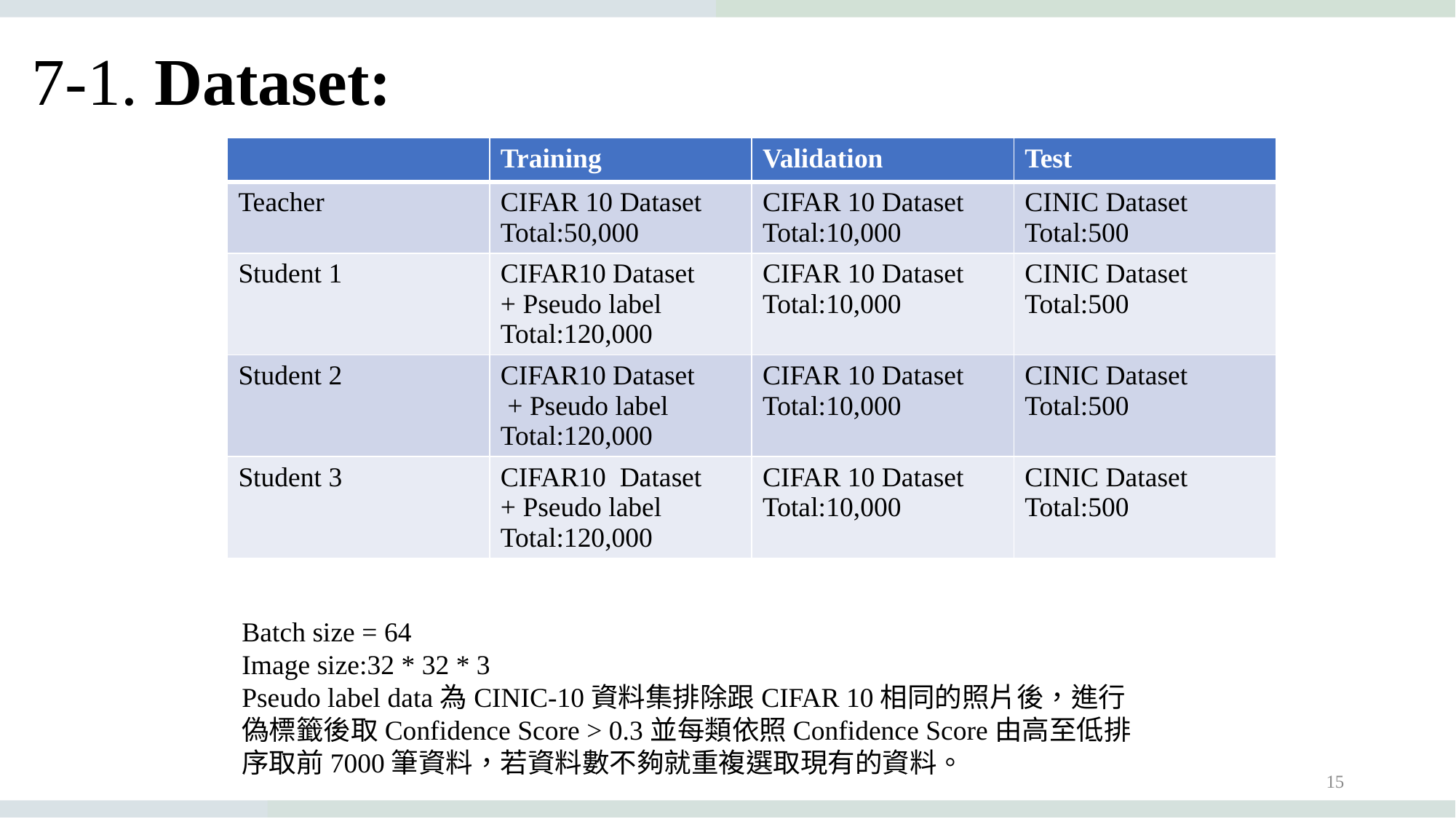

# 7-1. Dataset:
|  | Training | Validation | Test |
| --- | --- | --- | --- |
| Teacher | CIFAR 10 Dataset Total:50,000 | CIFAR 10 Dataset Total:10,000 | CINIC Dataset Total:500 |
| Student 1 | CIFAR10 Dataset + Pseudo label Total:120,000 | CIFAR 10 Dataset Total:10,000 | CINIC Dataset Total:500 |
| Student 2 | CIFAR10 Dataset + Pseudo label Total:120,000 | CIFAR 10 Dataset Total:10,000 | CINIC Dataset Total:500 |
| Student 3 | CIFAR10 Dataset + Pseudo label Total:120,000 | CIFAR 10 Dataset Total:10,000 | CINIC Dataset Total:500 |
Batch size = 64
Image size:32 * 32 * 3
Pseudo label data為CINIC-10資料集排除跟CIFAR 10相同的照片後，進行偽標籤後取Confidence Score > 0.3並每類依照Confidence Score由高至低排序取前7000筆資料，若資料數不夠就重複選取現有的資料。
15